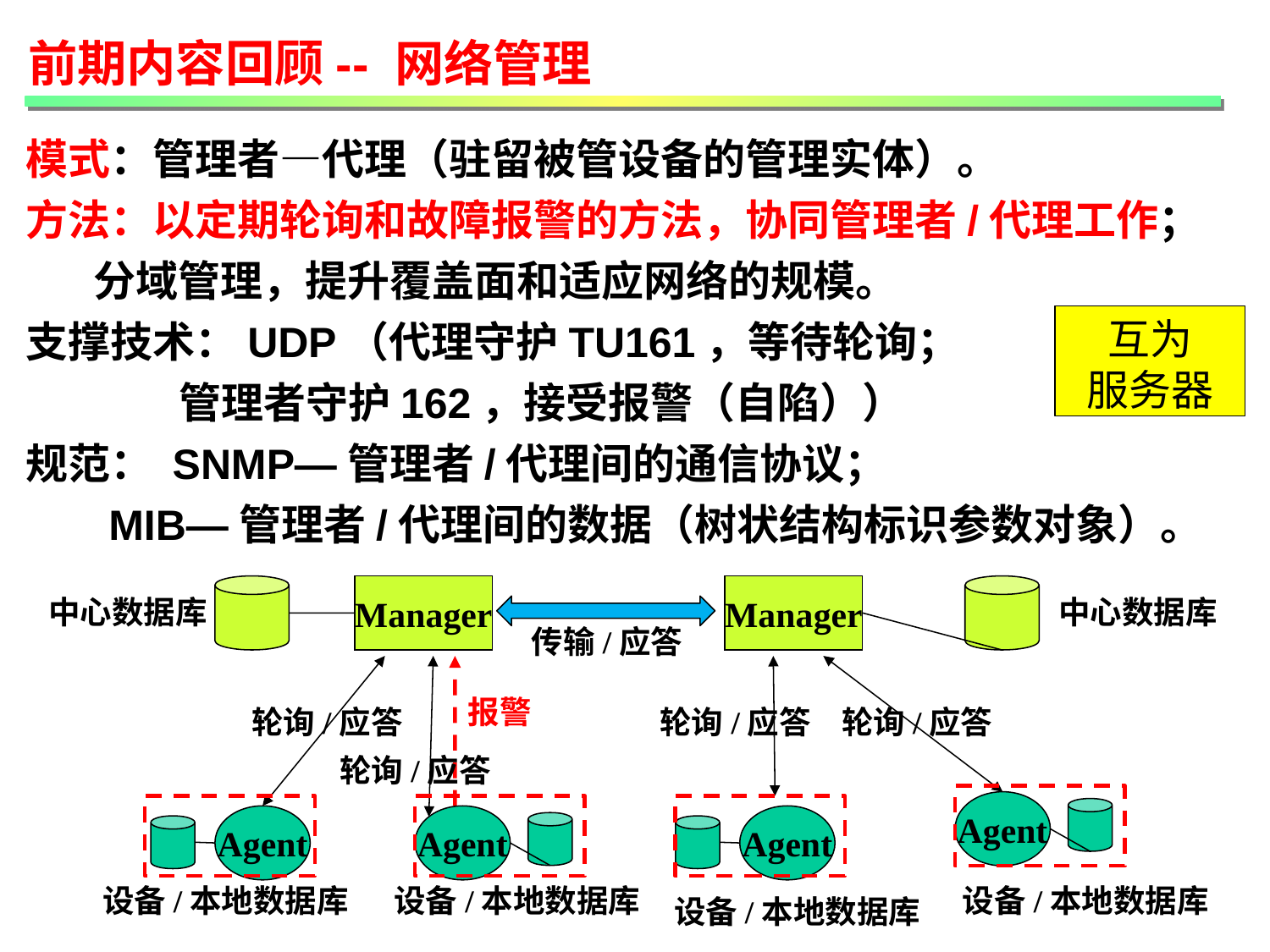

前期内容回顾-- 网络管理

模式：管理者—代理（驻留被管设备的管理实体）。
方法：以定期轮询和故障报警的方法，协同管理者/代理工作；
      分域管理，提升覆盖面和适应网络的规模。
支撑技术：UDP（代理守护TU161，等待轮询；
               管理者守护162，接受报警（自陷））
规范： SNMP—管理者/代理间的通信协议；
       MIB—管理者/代理间的数据（树状结构标识参数对象）。
互为
服务器

Manager
Manager

中心数据库
中心数据库

传输/应答

报警
轮询/应答
轮询/应答
轮询/应答
轮询/应答

Agent

Agent
Agent
Agent

设备/本地数据库
设备/本地数据库
设备/本地数据库
设备/本地数据库